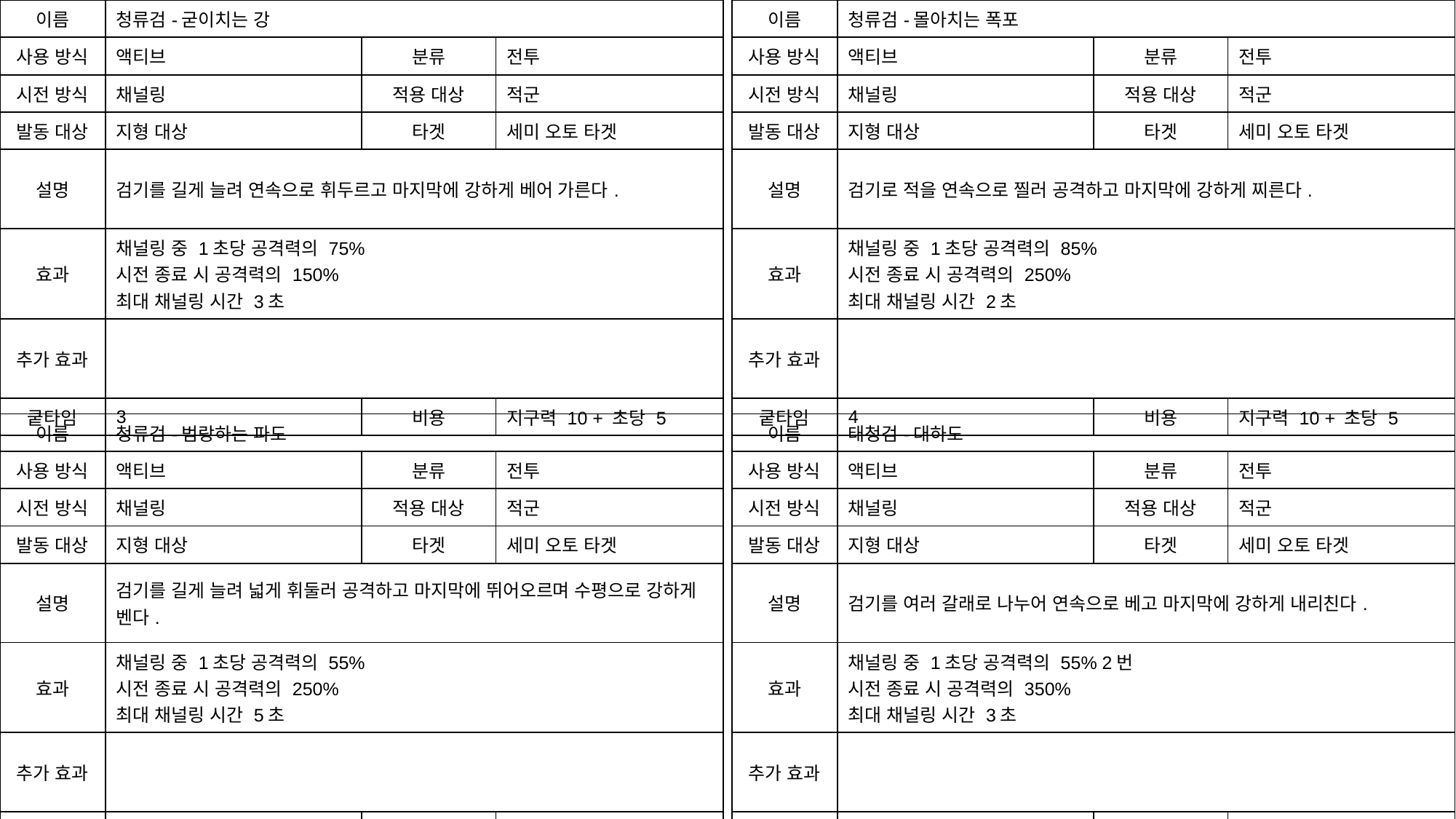

| 이름 | 청류검-굳이치는 강 |  |  |
| --- | --- | --- | --- |
| 사용 방식 | 액티브 | 분류 | 전투 |
| 시전 방식 | 채널링 | 적용 대상 | 적군 |
| 발동 대상 | 지형 대상 | 타겟 | 세미 오토 타겟 |
| 설명 | 검기를 길게 늘려 연속으로 휘두르고 마지막에 강하게 베어 가른다. |  |  |
| 효과 | 채널링 중 1초당 공격력의 75% 시전 종료 시 공격력의 150% 최대 채널링 시간 3초 |  |  |
| 추가 효과 |  |  |  |
| 쿹타임 | 3 | 비용 | 지구력 10 + 초당 5 |
| 이름 | 청류검-몰아치는 폭포 |  |  |
| --- | --- | --- | --- |
| 사용 방식 | 액티브 | 분류 | 전투 |
| 시전 방식 | 채널링 | 적용 대상 | 적군 |
| 발동 대상 | 지형 대상 | 타겟 | 세미 오토 타겟 |
| 설명 | 검기로 적을 연속으로 찔러 공격하고 마지막에 강하게 찌른다. |  |  |
| 효과 | 채널링 중 1초당 공격력의 85% 시전 종료 시 공격력의 250% 최대 채널링 시간 2초 |  |  |
| 추가 효과 |  |  |  |
| 쿹타임 | 4 | 비용 | 지구력 10 + 초당 5 |
| 이름 | 청류검-범랑하는 파도 |  |  |
| --- | --- | --- | --- |
| 사용 방식 | 액티브 | 분류 | 전투 |
| 시전 방식 | 채널링 | 적용 대상 | 적군 |
| 발동 대상 | 지형 대상 | 타겟 | 세미 오토 타겟 |
| 설명 | 검기를 길게 늘려 넓게 휘둘러 공격하고 마지막에 뛰어오르며 수평으로 강하게 벤다. |  |  |
| 효과 | 채널링 중 1초당 공격력의 55% 시전 종료 시 공격력의 250% 최대 채널링 시간 5초 |  |  |
| 추가 효과 |  |  |  |
| 쿹타임 | 4 | 비용 | 지구력 15 + 초당 5 |
| 이름 | 태청검-대하도 |  |  |
| --- | --- | --- | --- |
| 사용 방식 | 액티브 | 분류 | 전투 |
| 시전 방식 | 채널링 | 적용 대상 | 적군 |
| 발동 대상 | 지형 대상 | 타겟 | 세미 오토 타겟 |
| 설명 | 검기를 여러 갈래로 나누어 연속으로 베고 마지막에 강하게 내리친다. |  |  |
| 효과 | 채널링 중 1초당 공격력의 55% 2번 시전 종료 시 공격력의 350% 최대 채널링 시간 3초 |  |  |
| 추가 효과 |  |  |  |
| 쿹타임 | 6 | 비용 | 지구력 15 + 초당 10 |